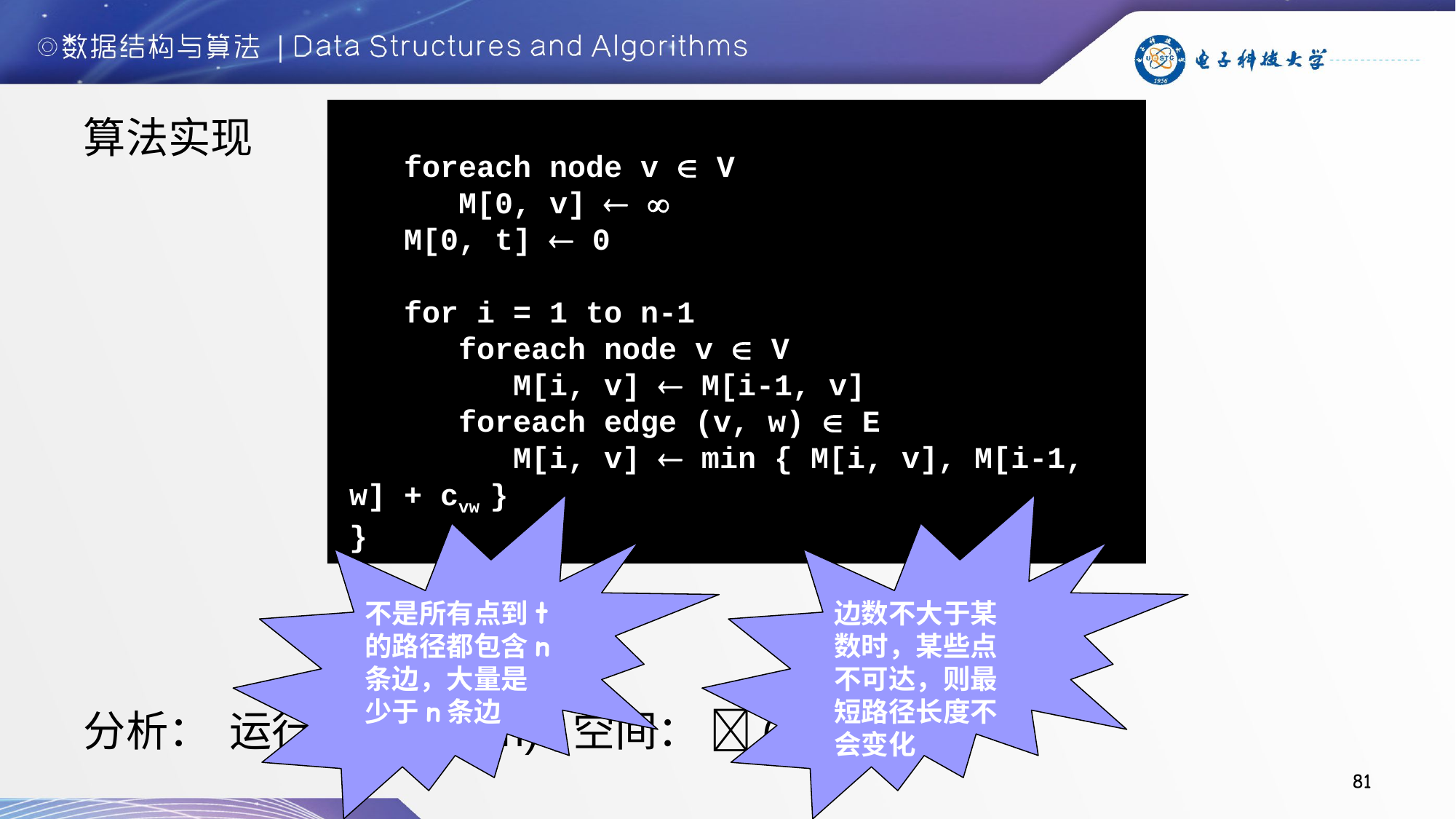

# 算法实现
Shortest-Path(G, t) {
   foreach node v ∈ V
      M[0, v] ← ∞
   M[0, t] ← 0

   for i = 1 to n-1
      foreach node v ∈ V
         M[i, v] ← M[i-1, v]
      foreach edge (v, w) ∈ E
         M[i, v] ← min { M[i, v], M[i-1, w] + cvw }
}

分析：  运行时间Θ(mn) ,空间： Θ(n2).

不是所有点到t的路径都包含n条边，大量是少于n条边
边数不大于某数时，某些点不可达，则最短路径长度不会变化
81